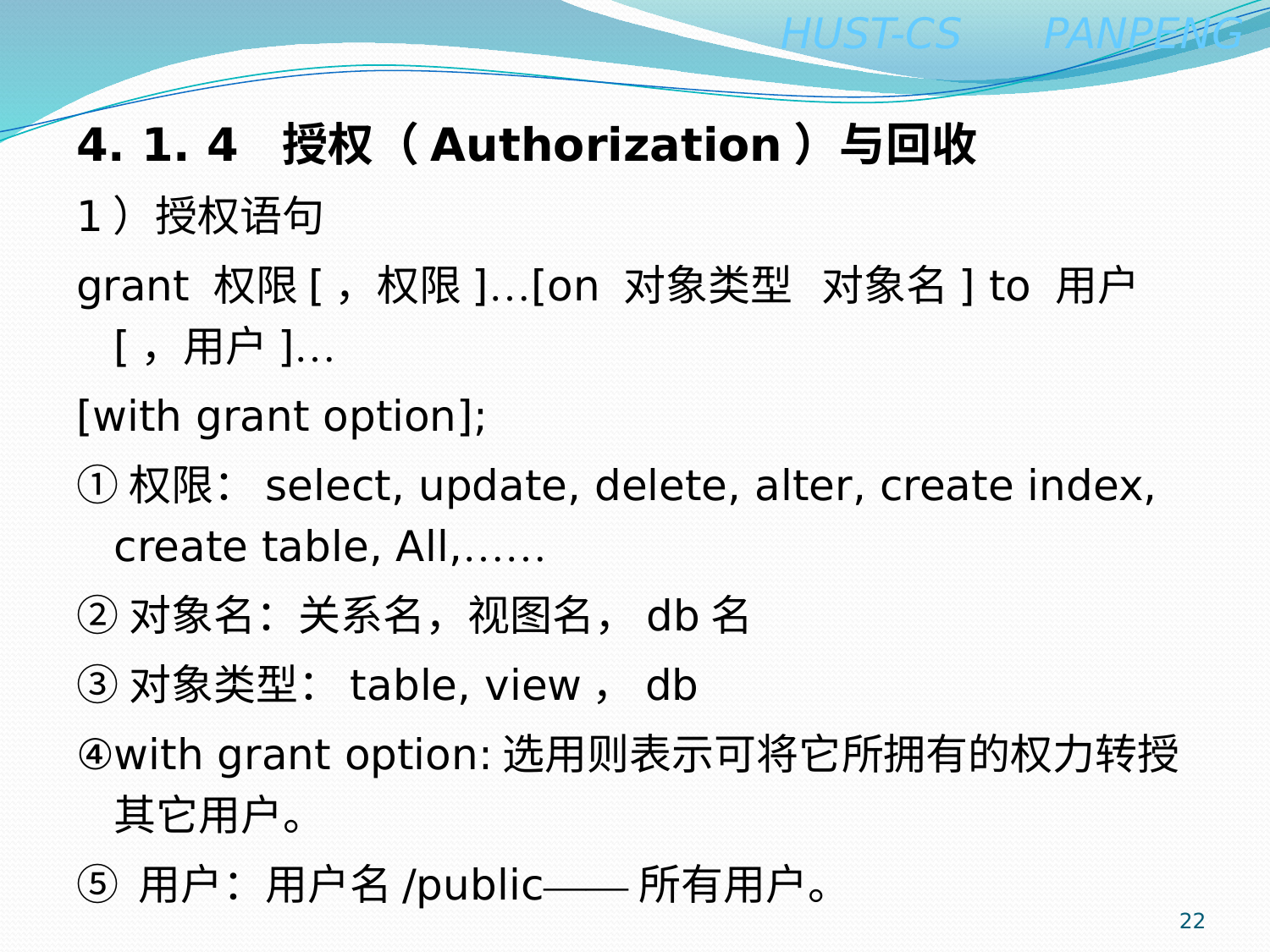

4. 1. 4  授权（Authorization）与回收
1）授权语句
grant 权限[，权限]…[on 对象类型   对象名] to 用户[，用户]…
[with grant option];
①权限：select, update, delete, alter, create index, create table, All,……
②对象名：关系名，视图名，db名
③对象类型：table, view，db
④with grant option:选用则表示可将它所拥有的权力转授其它用户。
⑤ 用户：用户名/public——所有用户。
22